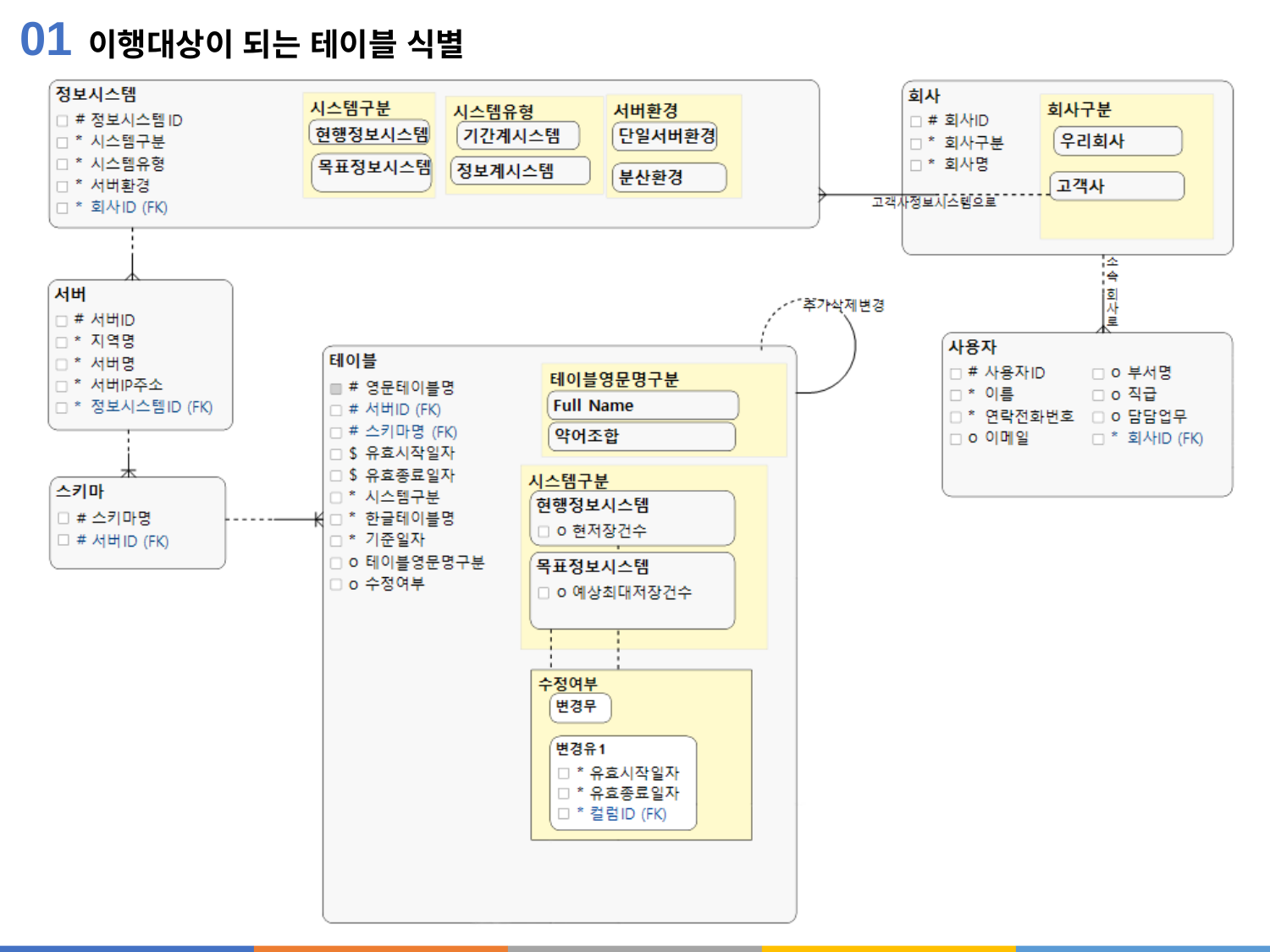

이행대상이 되는 테이블 식별
01
|  |
| --- |